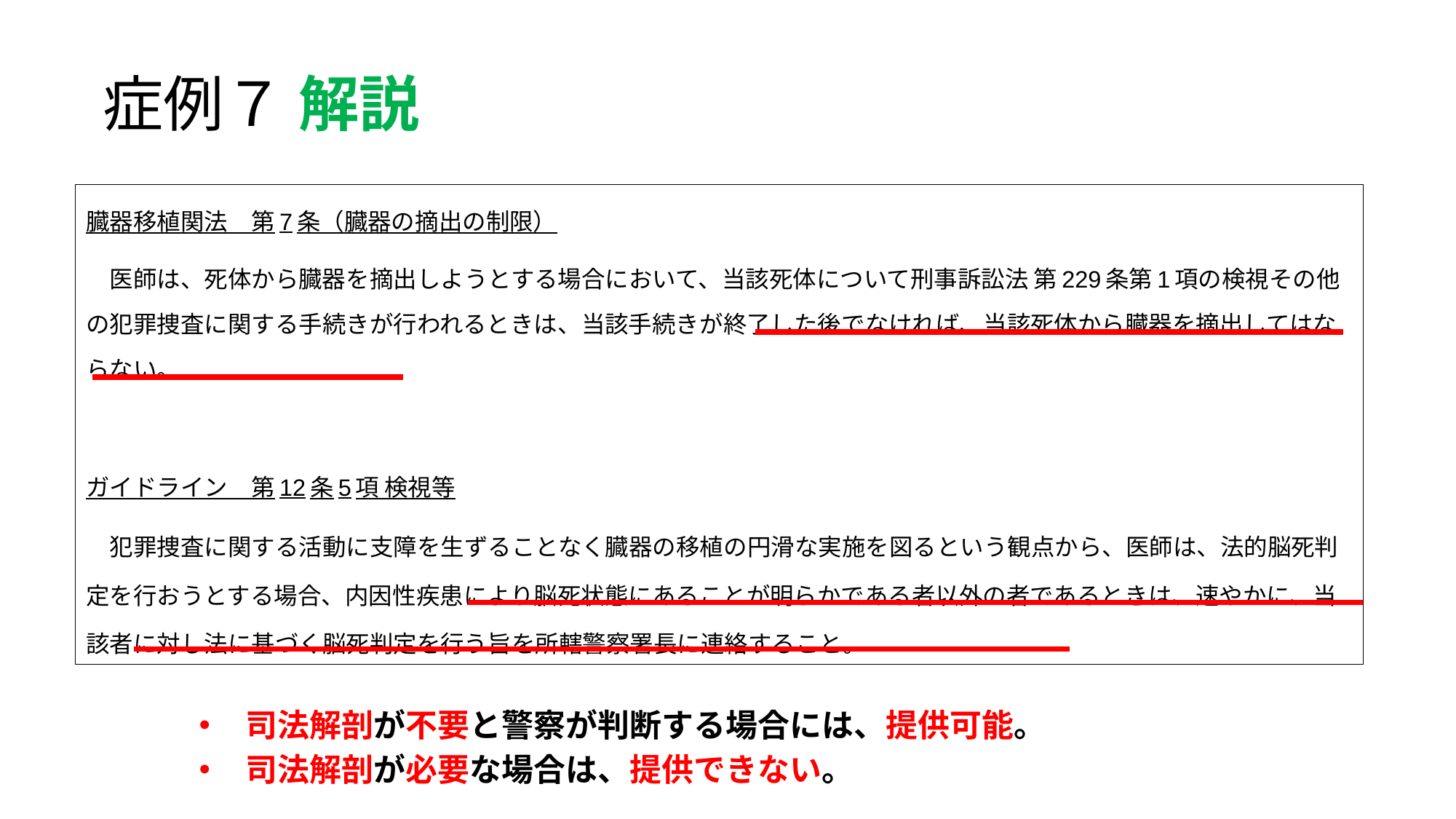

# 症例７ 解説
臓器移植関法　第7条（臓器の摘出の制限）
　医師は、死体から臓器を摘出しようとする場合において、当該死体について刑事訴訟法 第229条第1項の検視その他の犯罪捜査に関する手続きが行われるときは、当該手続きが終了した後でなければ、当該死体から臓器を摘出してはならない。

ガイドライン　第12条5項 検視等
　犯罪捜査に関する活動に支障を生ずることなく臓器の移植の円滑な実施を図るという観点から、医師は、法的脳死判定を行おうとする場合、内因性疾患により脳死状態にあることが明らかである者以外の者であるときは、速やかに、当該者に対し法に基づく脳死判定を行う旨を所轄警察署長に連絡すること。
司法解剖が不要と警察が判断する場合には、提供可能。
司法解剖が必要な場合は、提供できない。